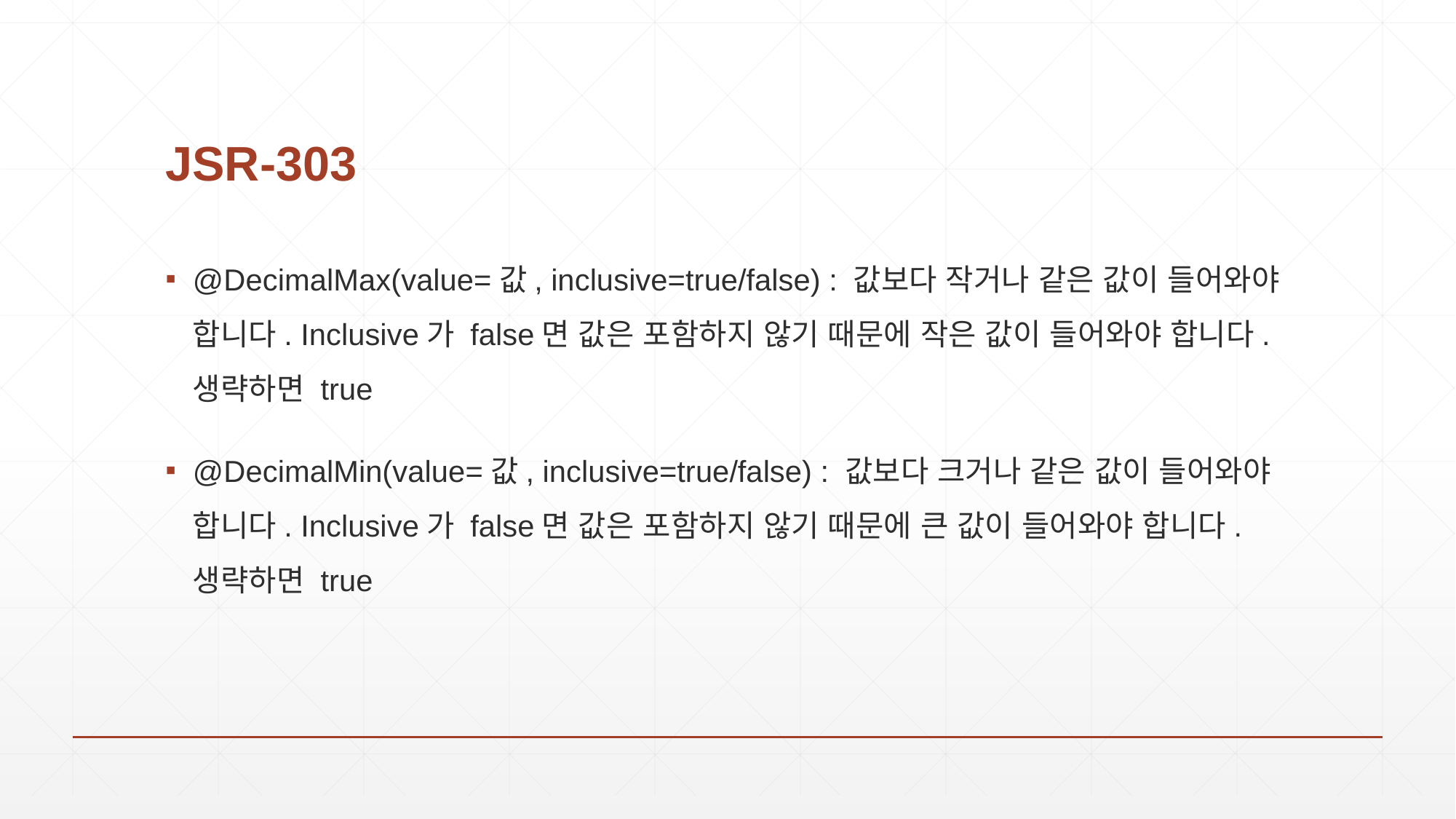

# JSR-303
@DecimalMax(value=값, inclusive=true/false) : 값보다 작거나 같은 값이 들어와야 합니다. Inclusive가 false면 값은 포함하지 않기 때문에 작은 값이 들어와야 합니다. 생략하면 true
@DecimalMin(value=값, inclusive=true/false) : 값보다 크거나 같은 값이 들어와야 합니다. Inclusive가 false면 값은 포함하지 않기 때문에 큰 값이 들어와야 합니다. 생략하면 true